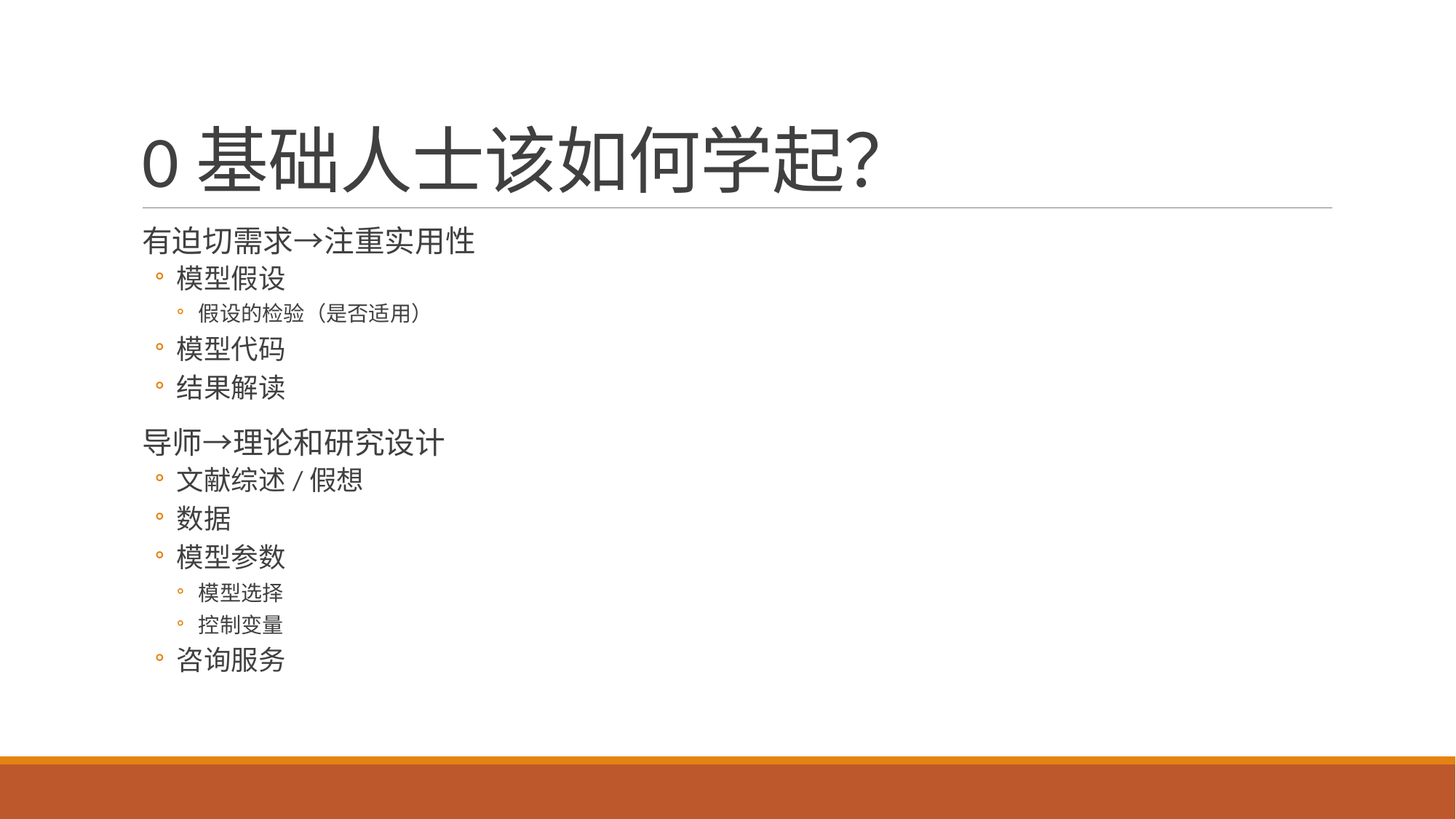

# 0基础人士该如何学起？
有迫切需求→注重实用性
模型假设
假设的检验（是否适用）
模型代码
结果解读
导师→理论和研究设计
文献综述/假想
数据
模型参数
模型选择
控制变量
咨询服务